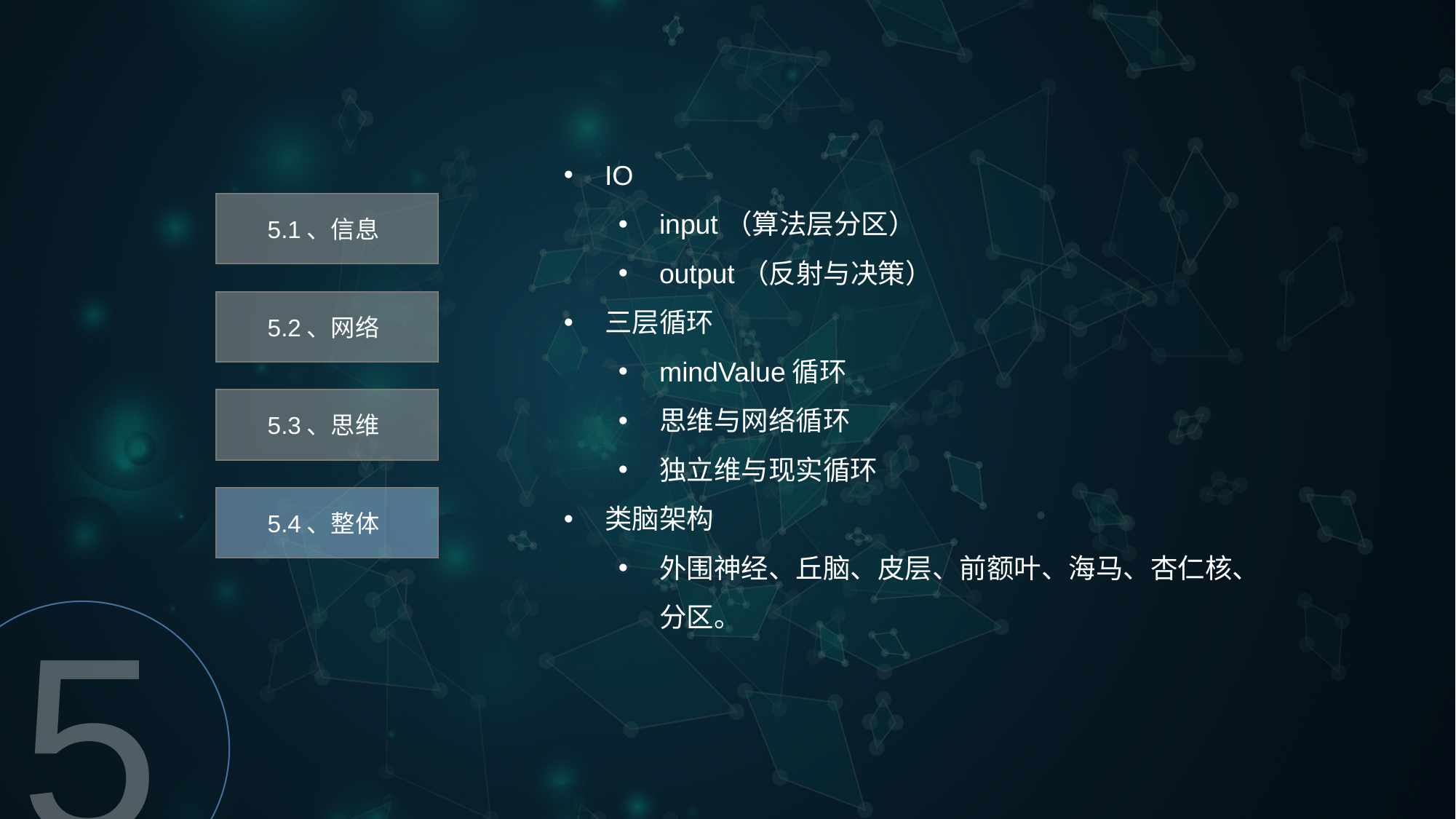

IO
input（算法层分区）
output（反射与决策）
三层循环
mindValue循环
思维与网络循环
独立维与现实循环
类脑架构
外围神经、丘脑、皮层、前额叶、海马、杏仁核、分区。
      5.1、信息
      5.2、网络
      5.3、思维
      5.4、整体
5